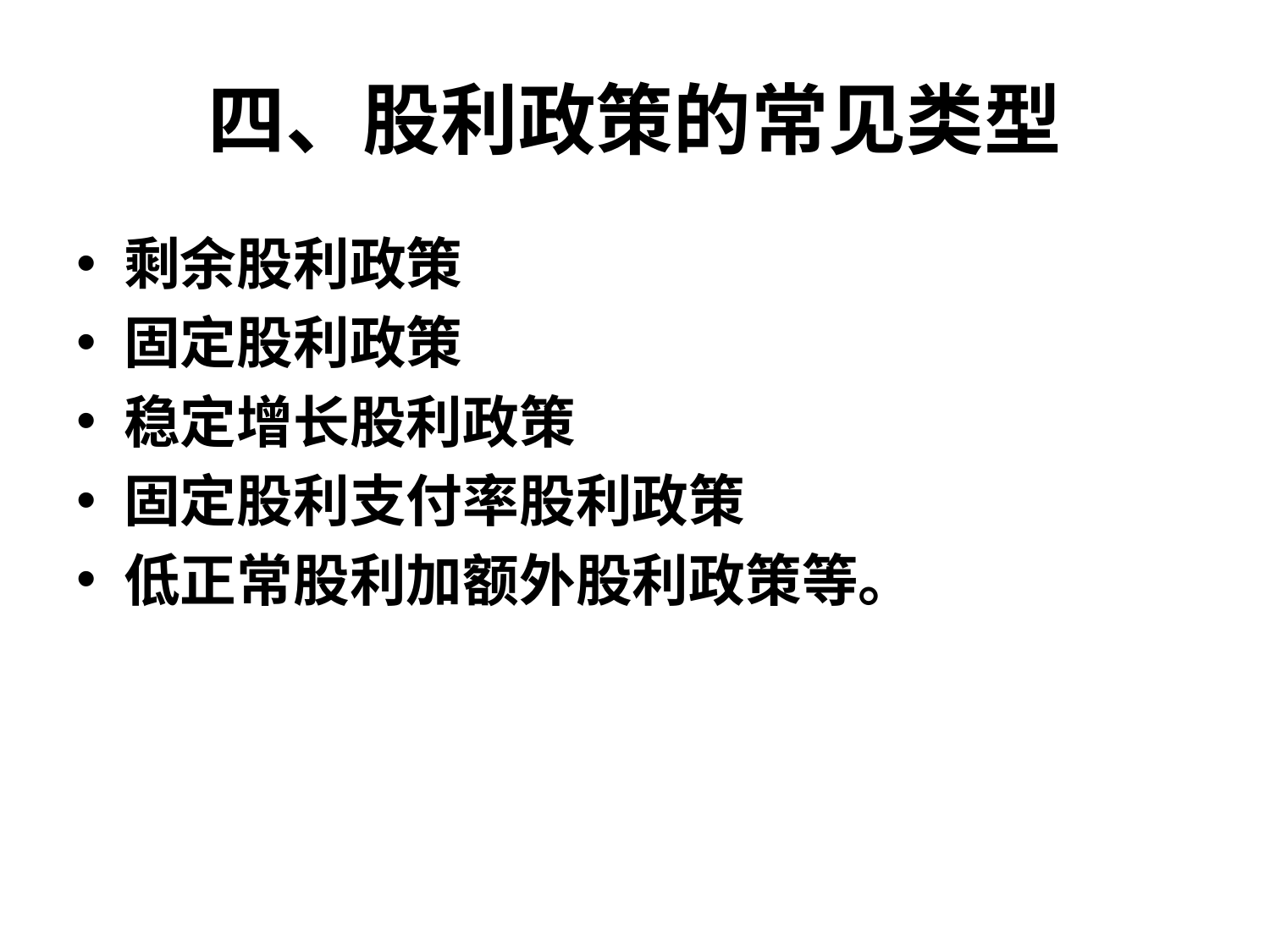

四、股利政策的常见类型
剩余股利政策
固定股利政策
稳定增长股利政策
固定股利支付率股利政策
低正常股利加额外股利政策等。